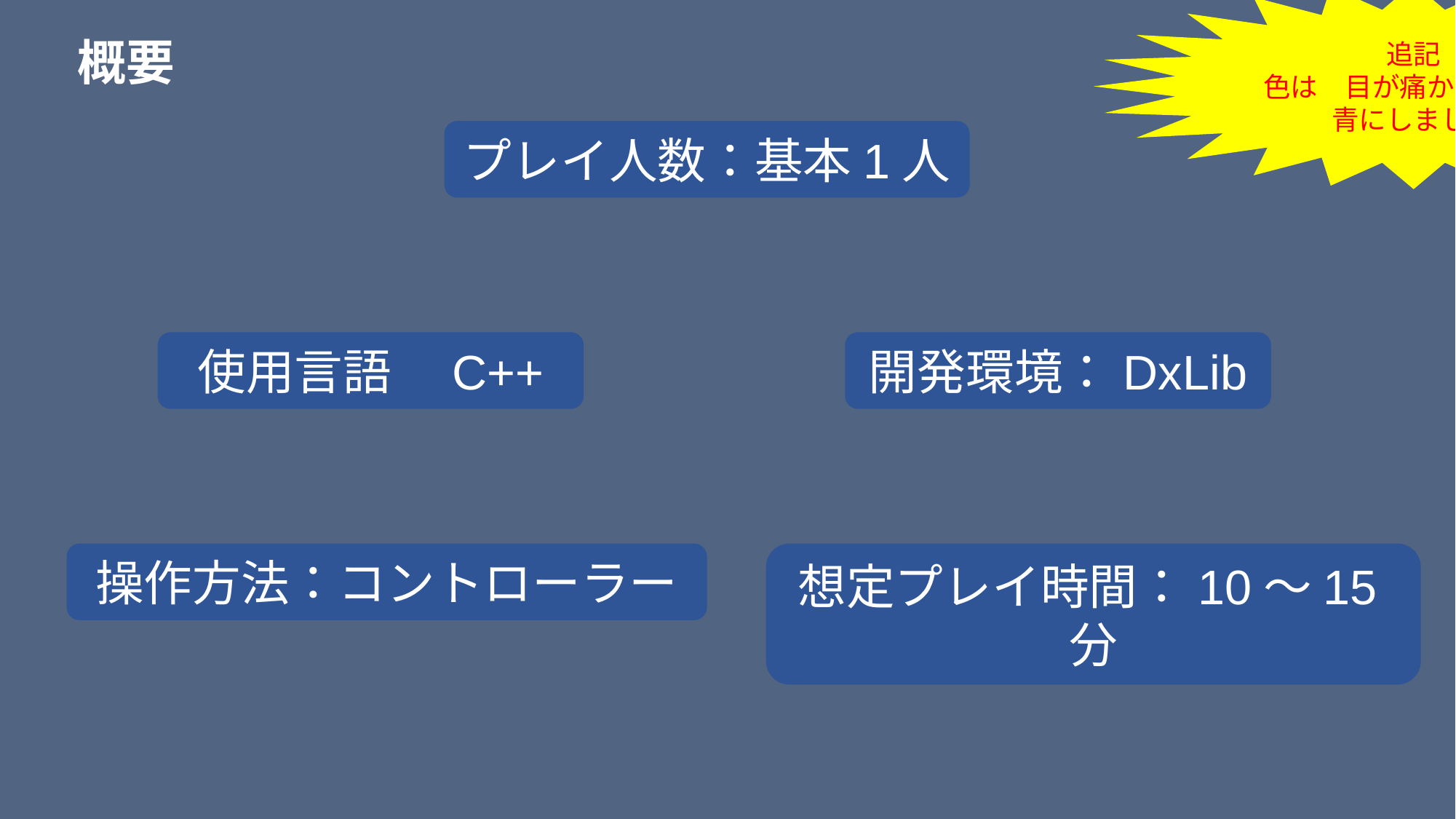

追記
色は　目が痛かったので
青にしました
概要
プレイ人数：基本1人
使用言語　C++
開発環境：DxLib
操作方法：コントローラー
想定プレイ時間：10～15分